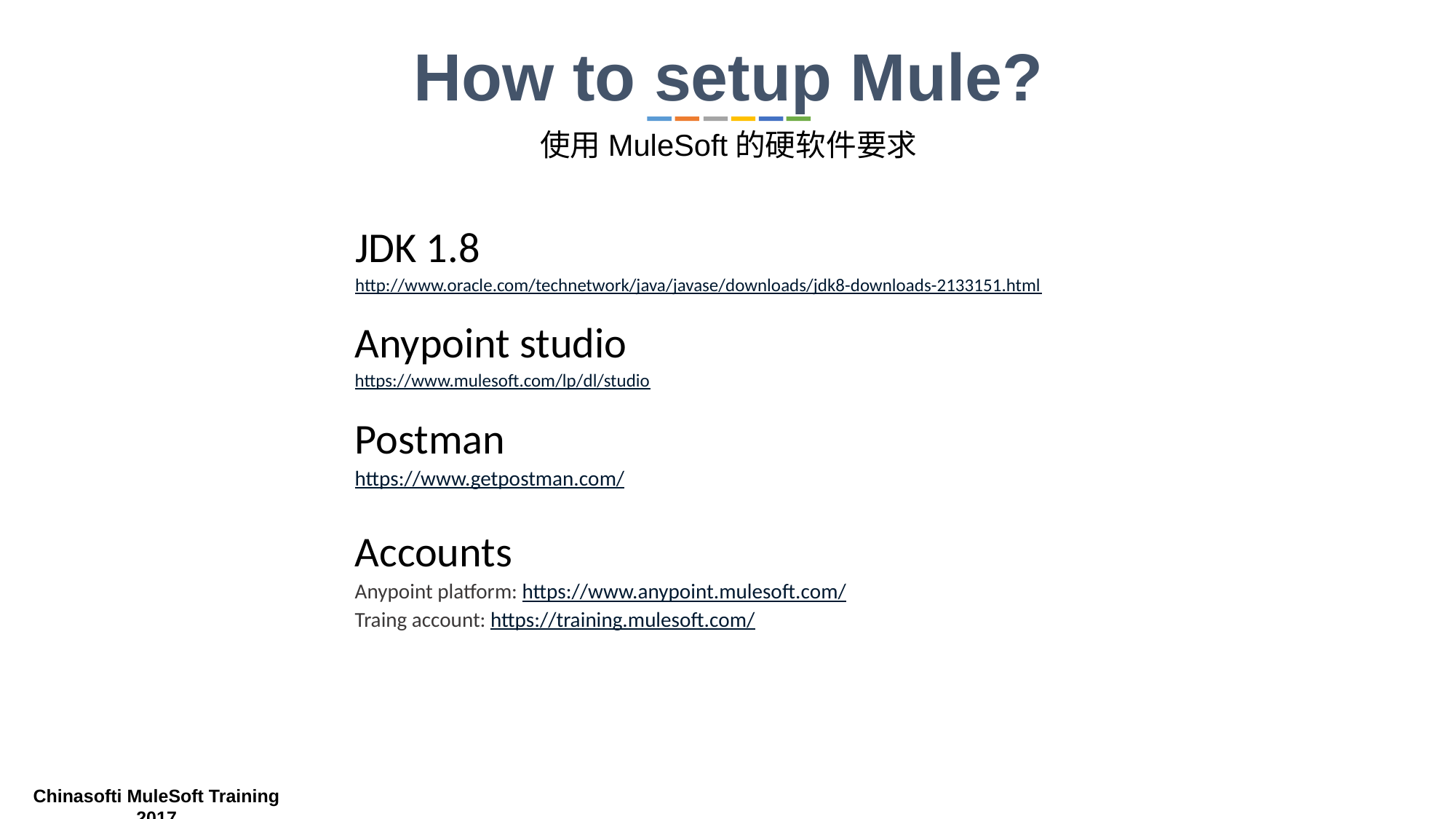

How to setup Mule?

使用MuleSoft的硬软件要求
JDK 1.8
http://www.oracle.com/technetwork/java/javase/downloads/jdk8-downloads-2133151.html

Anypoint studio
https://www.mulesoft.com/lp/dl/studio

Postman
https://www.getpostman.com/

Accounts
Anypoint platform: https://www.anypoint.mulesoft.com/
Traing account: https://training.mulesoft.com/

Chinasofti MuleSoft Training 2017